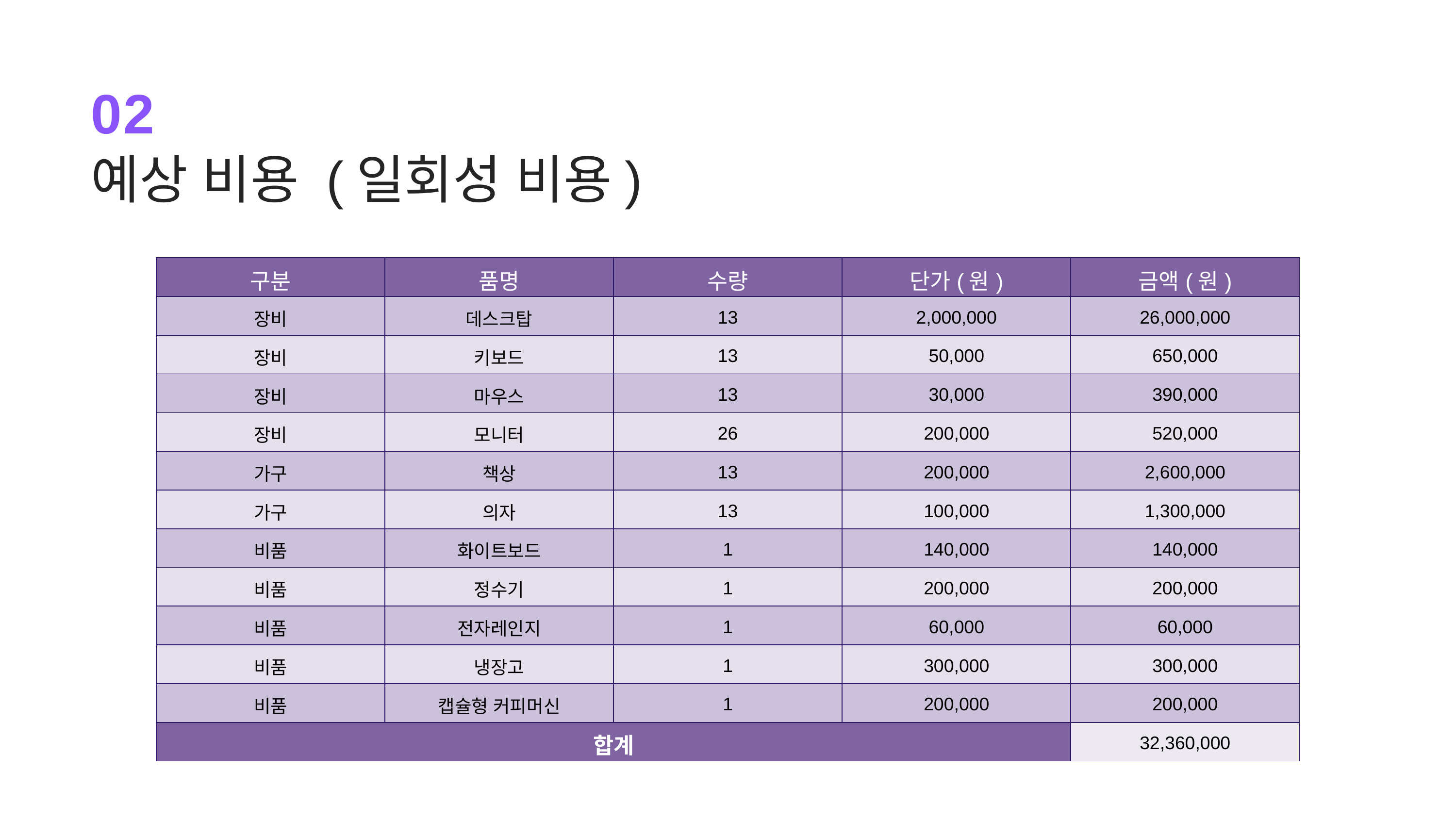

02
예상 비용 (일회성 비용)
| 구분 | 품명 | 수량 | 단가(원) | 금액(원) |
| --- | --- | --- | --- | --- |
| 장비 | 데스크탑 | 13 | 2,000,000 | 26,000,000 |
| 장비 | 키보드 | 13 | 50,000 | 650,000 |
| 장비 | 마우스 | 13 | 30,000 | 390,000 |
| 장비 | 모니터 | 26 | 200,000 | 520,000 |
| 가구 | 책상 | 13 | 200,000 | 2,600,000 |
| 가구 | 의자 | 13 | 100,000 | 1,300,000 |
| 비품 | 화이트보드 | 1 | 140,000 | 140,000 |
| 비품 | 정수기 | 1 | 200,000 | 200,000 |
| 비품 | 전자레인지 | 1 | 60,000 | 60,000 |
| 비품 | 냉장고 | 1 | 300,000 | 300,000 |
| 비품 | 캡슐형 커피머신 | 1 | 200,000 | 200,000 |
| 합계 |  |  |  | 32,360,000 |